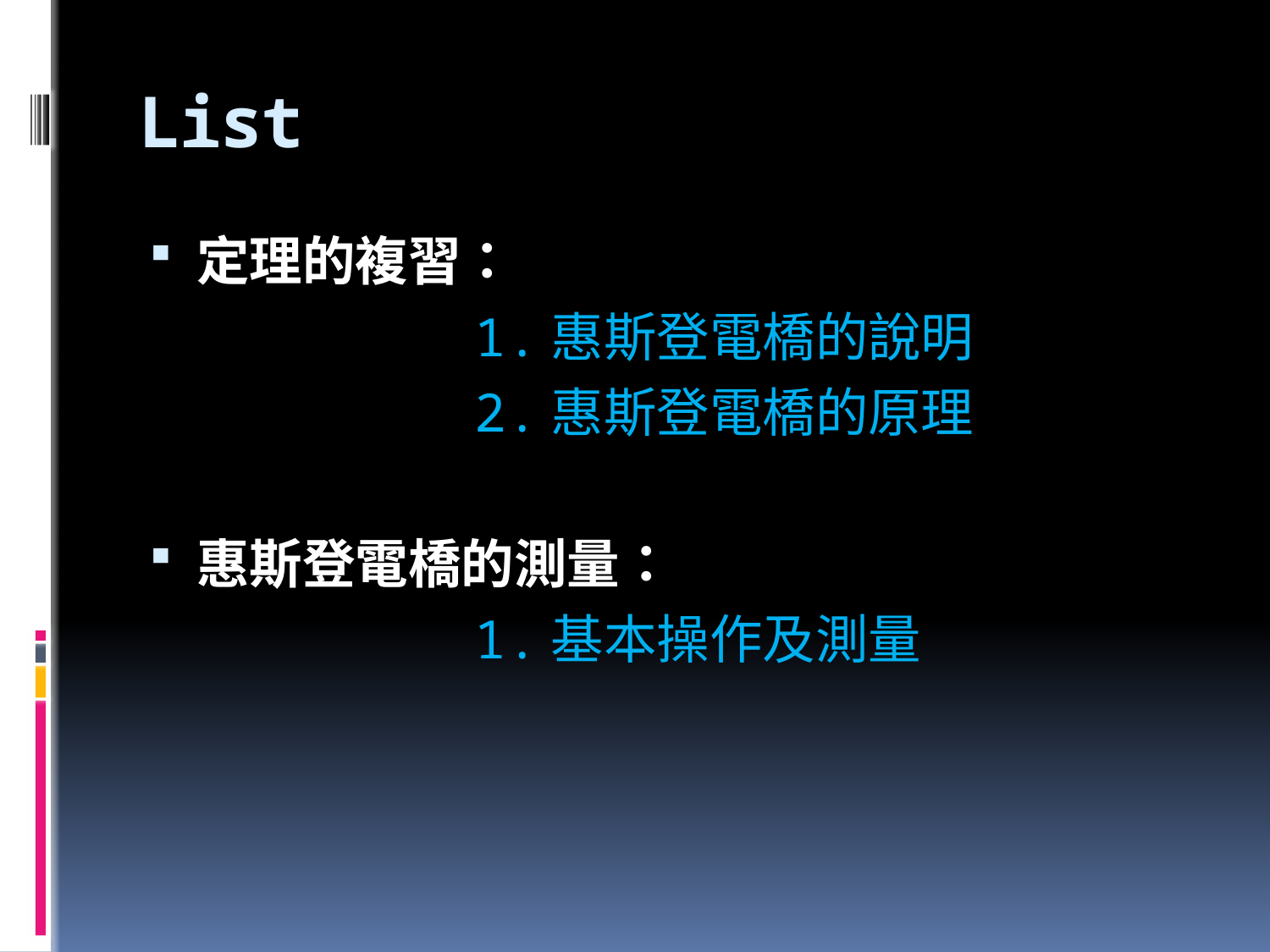

# List
定理的複習：
			1.惠斯登電橋的說明
			2.惠斯登電橋的原理

惠斯登電橋的測量：
			1.基本操作及測量